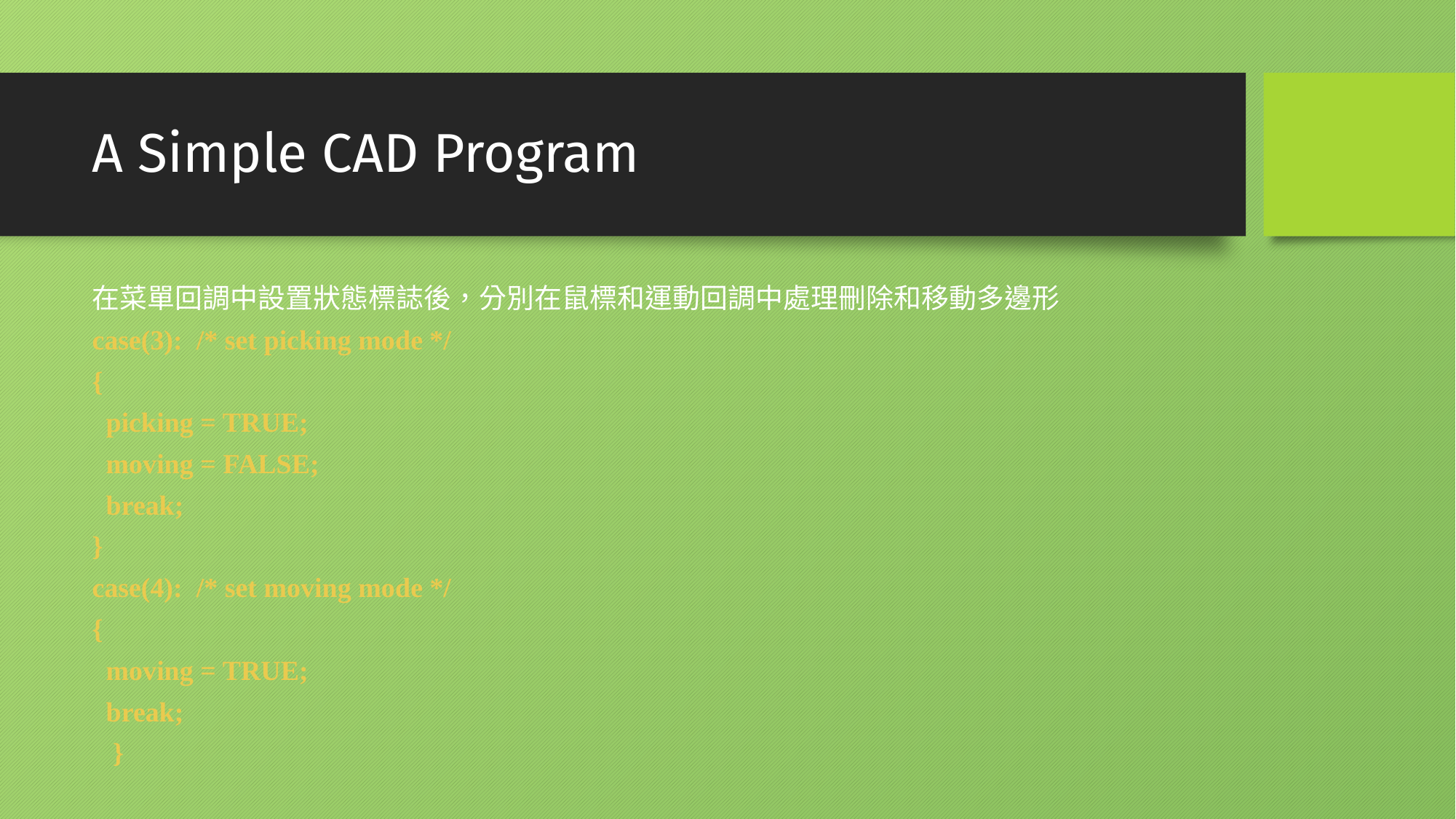

# A Simple CAD Program
在菜單回調中設置狀態標誌後，分別在鼠標和運動回調中處理刪除和移動多邊形
case(3):  /* set picking mode */
{
  picking = TRUE;
  moving = FALSE;
  break;
}
case(4):  /* set moving mode */
{
  moving = TRUE;
  break;
   }